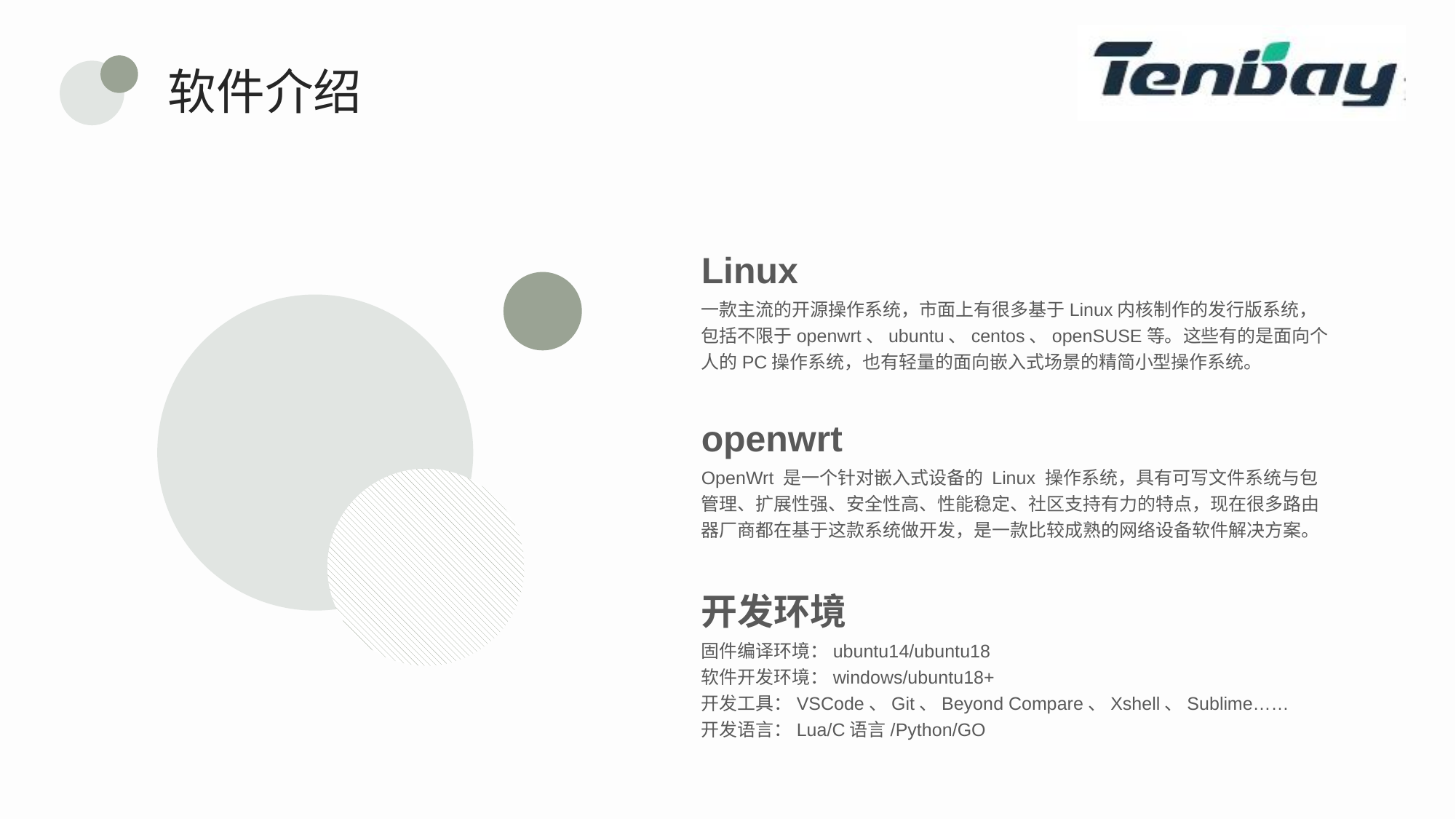

软件介绍
Linux

一款主流的开源操作系统，市面上有很多基于Linux内核制作的发行版系统，包括不限于openwrt、ubuntu、centos、openSUSE等。这些有的是面向个人的PC操作系统，也有轻量的面向嵌入式场景的精简小型操作系统。

openwrt
OpenWrt 是一个针对嵌入式设备的 Linux 操作系统，具有可写文件系统与包管理、扩展性强、安全性高、性能稳定、社区支持有力的特点，现在很多路由器厂商都在基于这款系统做开发，是一款比较成熟的网络设备软件解决方案。

开发环境
固件编译环境：ubuntu14/ubuntu18
软件开发环境：windows/ubuntu18+
开发工具：VSCode、Git、Beyond Compare、Xshell、Sublime……
开发语言：Lua/C语言/Python/GO